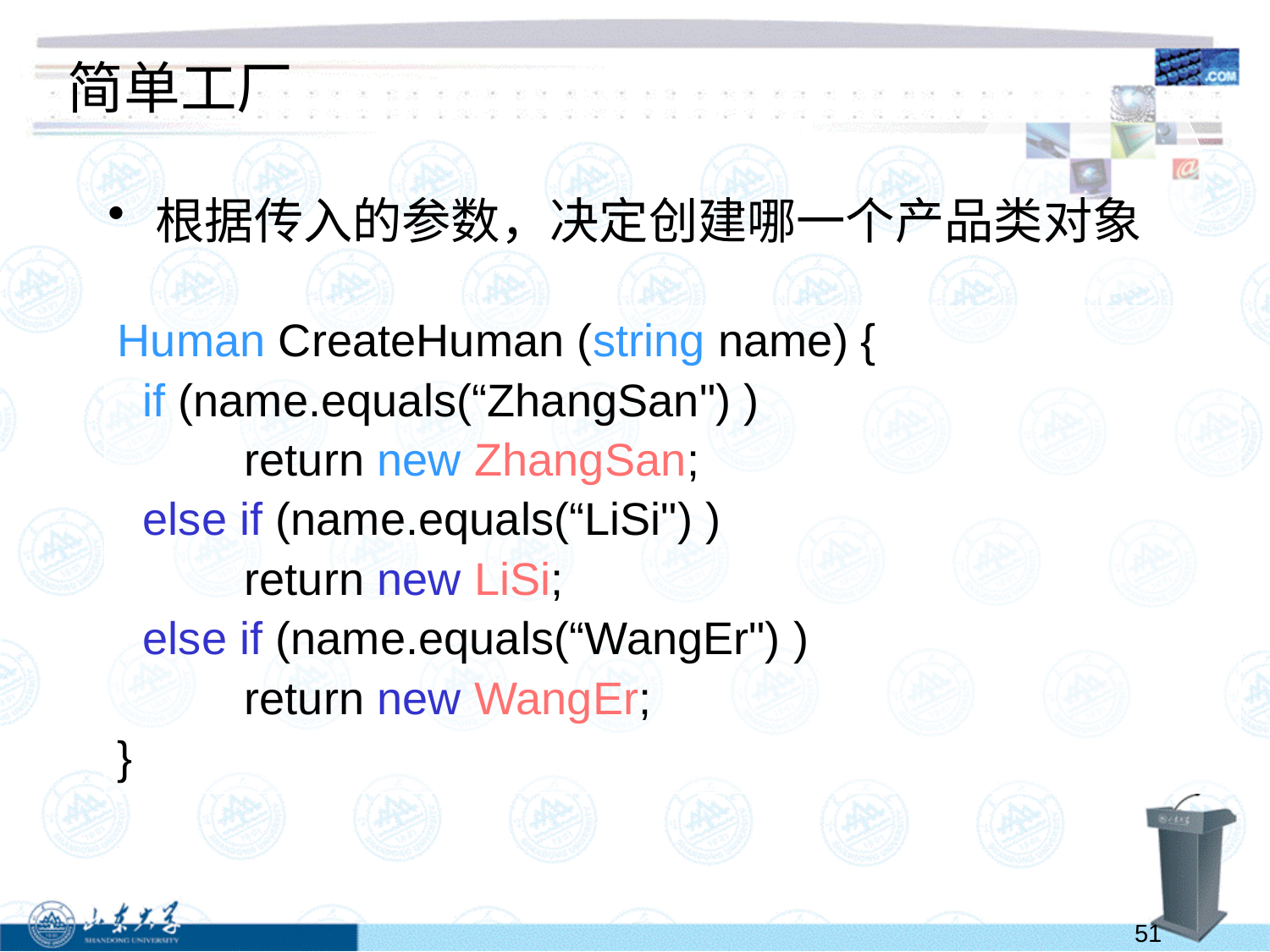

# 简单工厂
根据传入的参数，决定创建哪一个产品类对象
Human CreateHuman (string name) {
  if (name.equals(“ZhangSan") )
	return new ZhangSan;
  else if (name.equals(“LiSi") )
	return new LiSi;
  else if (name.equals(“WangEr") )
	return new WangEr;
}
51